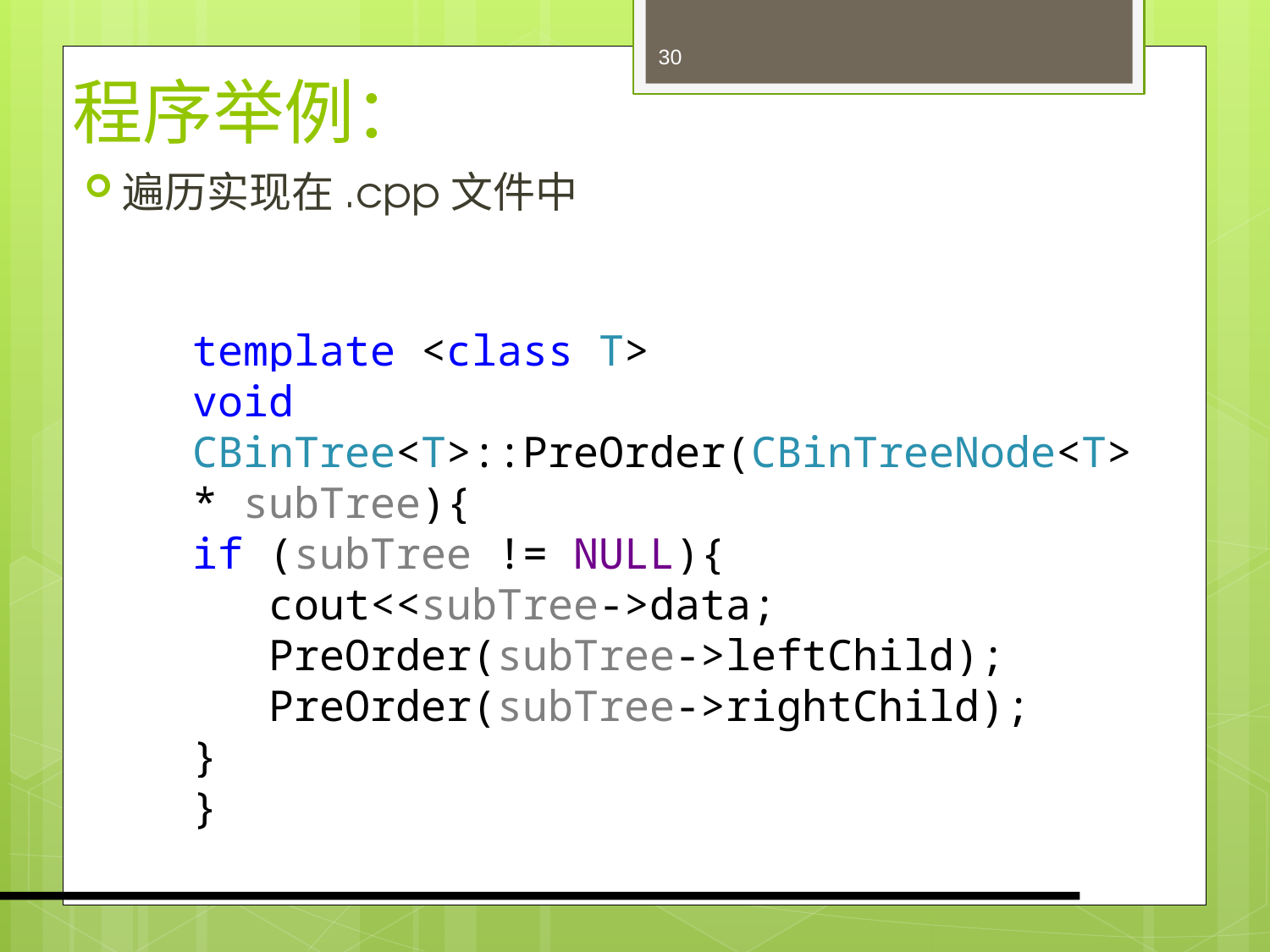

# 程序举例：
30
遍历实现在.cpp文件中
template <class T>
void CBinTree<T>::PreOrder(CBinTreeNode<T>* subTree){
if (subTree != NULL){
   cout<<subTree->data;
   PreOrder(subTree->leftChild);
   PreOrder(subTree->rightChild);
}
}